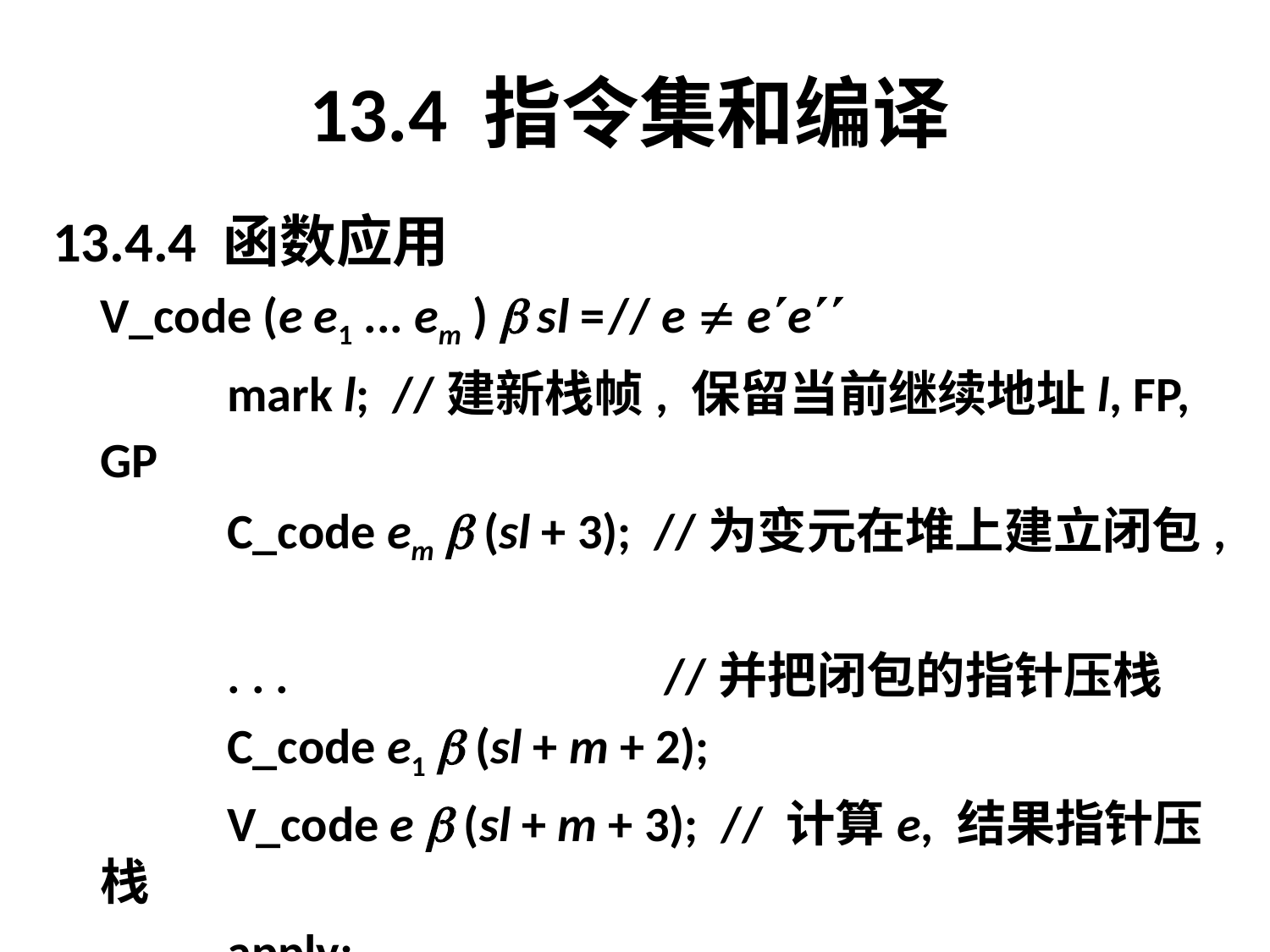

# 13.4 指令集和编译
13.4.4 函数应用
	V_code (e e1 ... em ) β sl =	// e ≠ e′e′′
		mark l;  //建新栈帧, 保留当前继续地址l, FP, GP
		C_code em β (sl + 3);  //为变元在堆上建立闭包,
		. . .			     //并把闭包的指针压栈
		C_code e1 β (sl + m + 2);
		V_code e β (sl + m + 3);  // 计算e, 结果指针压栈
		apply;
	l :